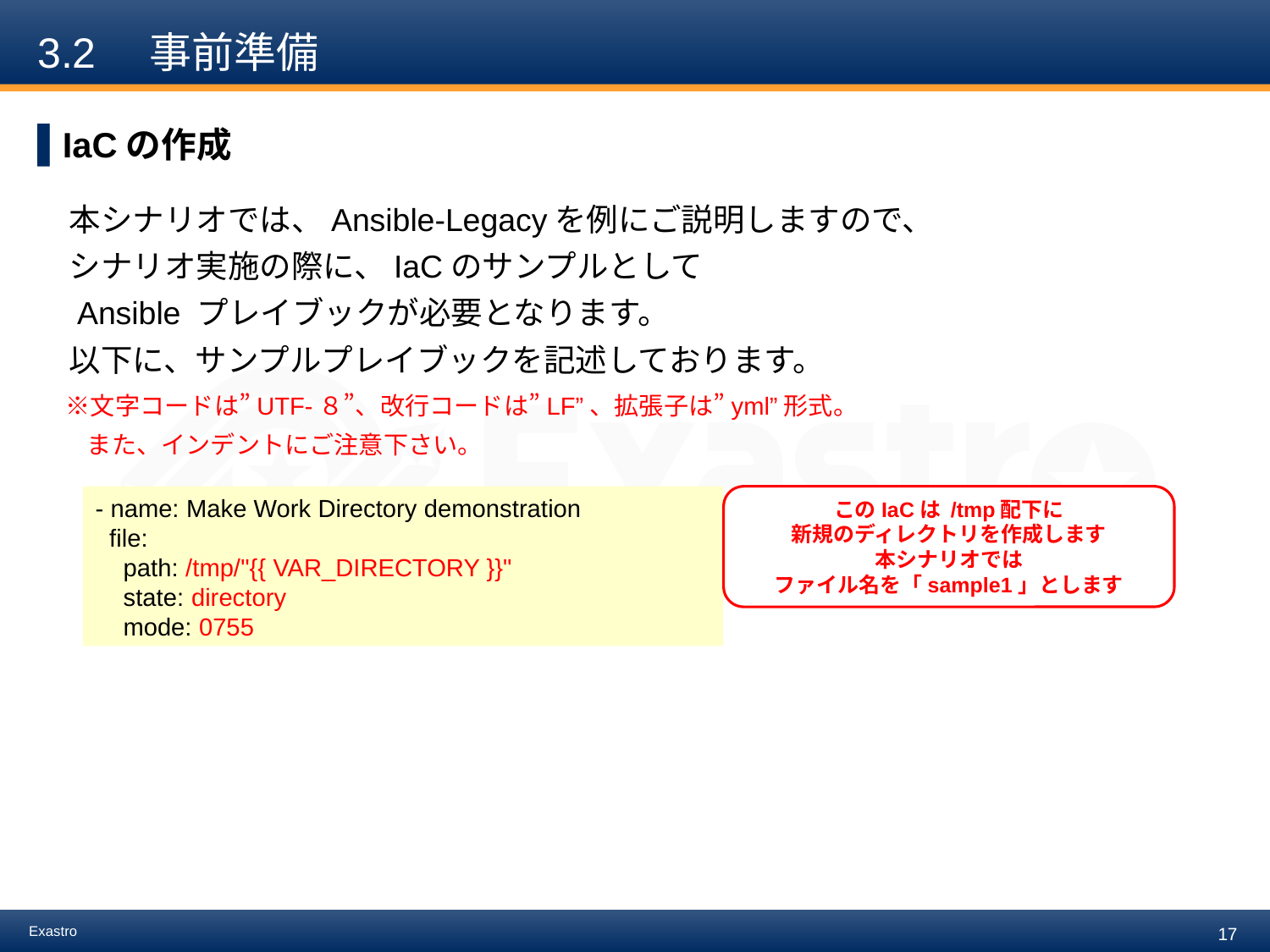

# 3.2　事前準備
IaCの作成

　本シナリオでは、Ansible-Legacyを例にご説明しますので、
　シナリオ実施の際に、IaCのサンプルとして
　Ansible プレイブックが必要となります。
　以下に、サンプルプレイブックを記述しております。
　※文字コードは”UTF-８”、改行コードは”LF”、拡張子は”yml”形式。
　　また、インデントにご注意下さい。

- name: Make Work Directory demonstration
  file:
    path: /tmp/"{{ VAR_DIRECTORY }}"
    state: directory
    mode: 0755
このIaCは /tmp配下に
新規のディレクトリを作成します
本シナリオでは
ファイル名を「sample1」とします